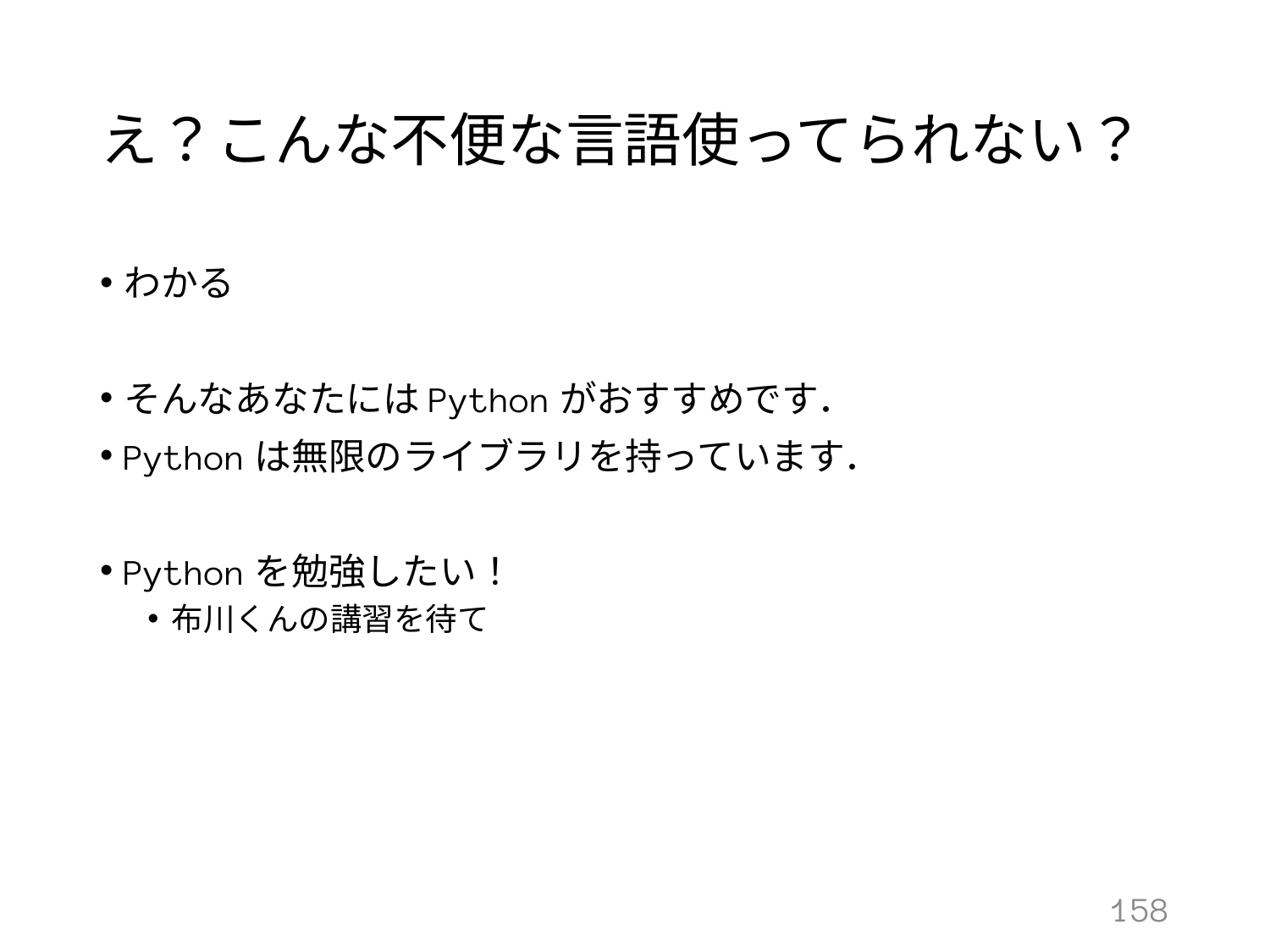

# え？こんな不便な言語使ってられない？
わかる

そんなあなたにはPythonがおすすめです．
Pythonは無限のライブラリを持っています．

Pythonを勉強したい！
布川くんの講習を待て
158